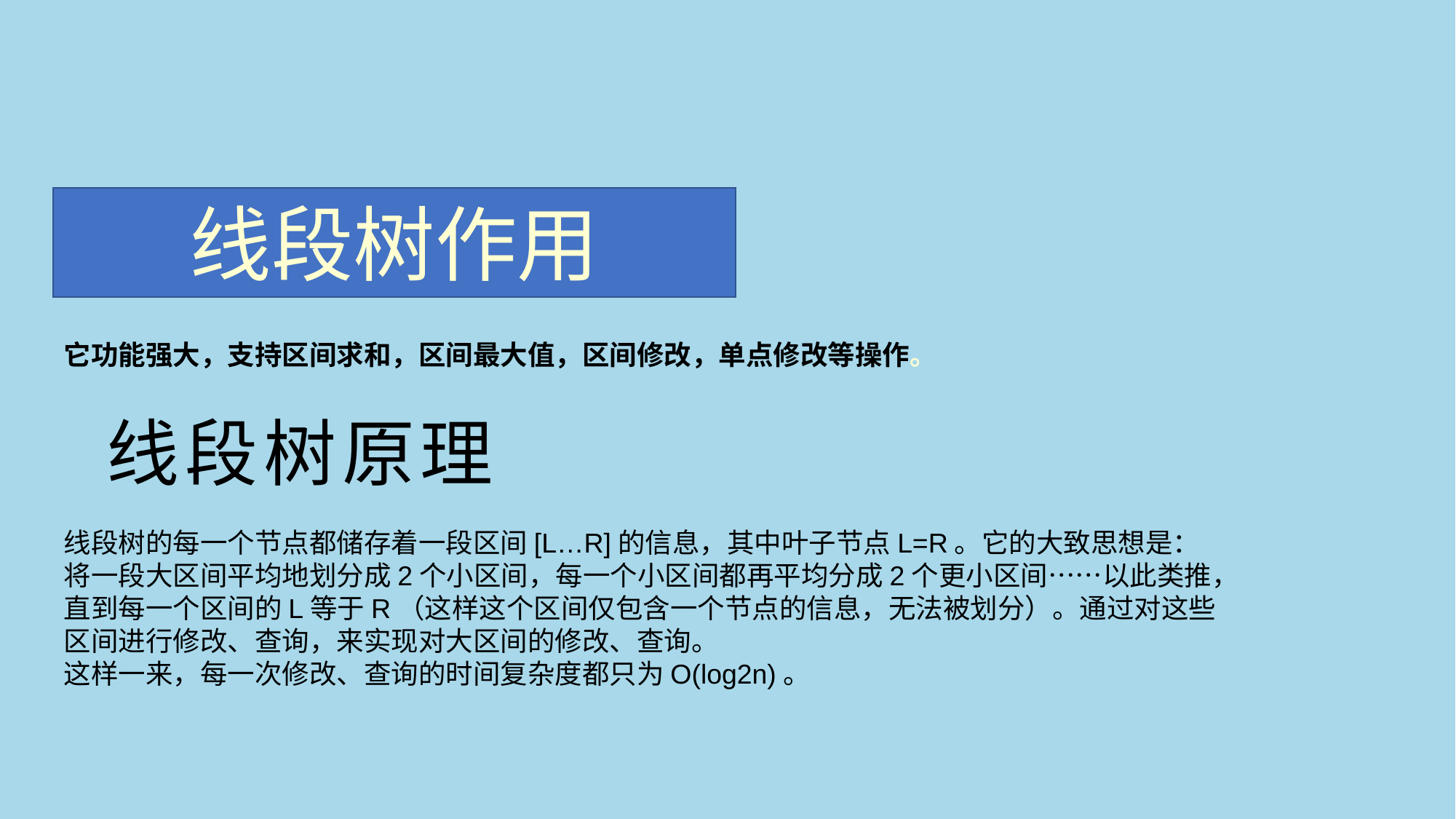

线段树作用
它功能强大，支持区间求和，区间最大值，区间修改，单点修改等操作。
线段树原理
线段树的每一个节点都储存着一段区间[L…R]的信息，其中叶子节点L=R。它的大致思想是：将一段大区间平均地划分成2个小区间，每一个小区间都再平均分成2个更小区间……以此类推，直到每一个区间的L等于R（这样这个区间仅包含一个节点的信息，无法被划分）。通过对这些区间进行修改、查询，来实现对大区间的修改、查询。
这样一来，每一次修改、查询的时间复杂度都只为O(log2n)。